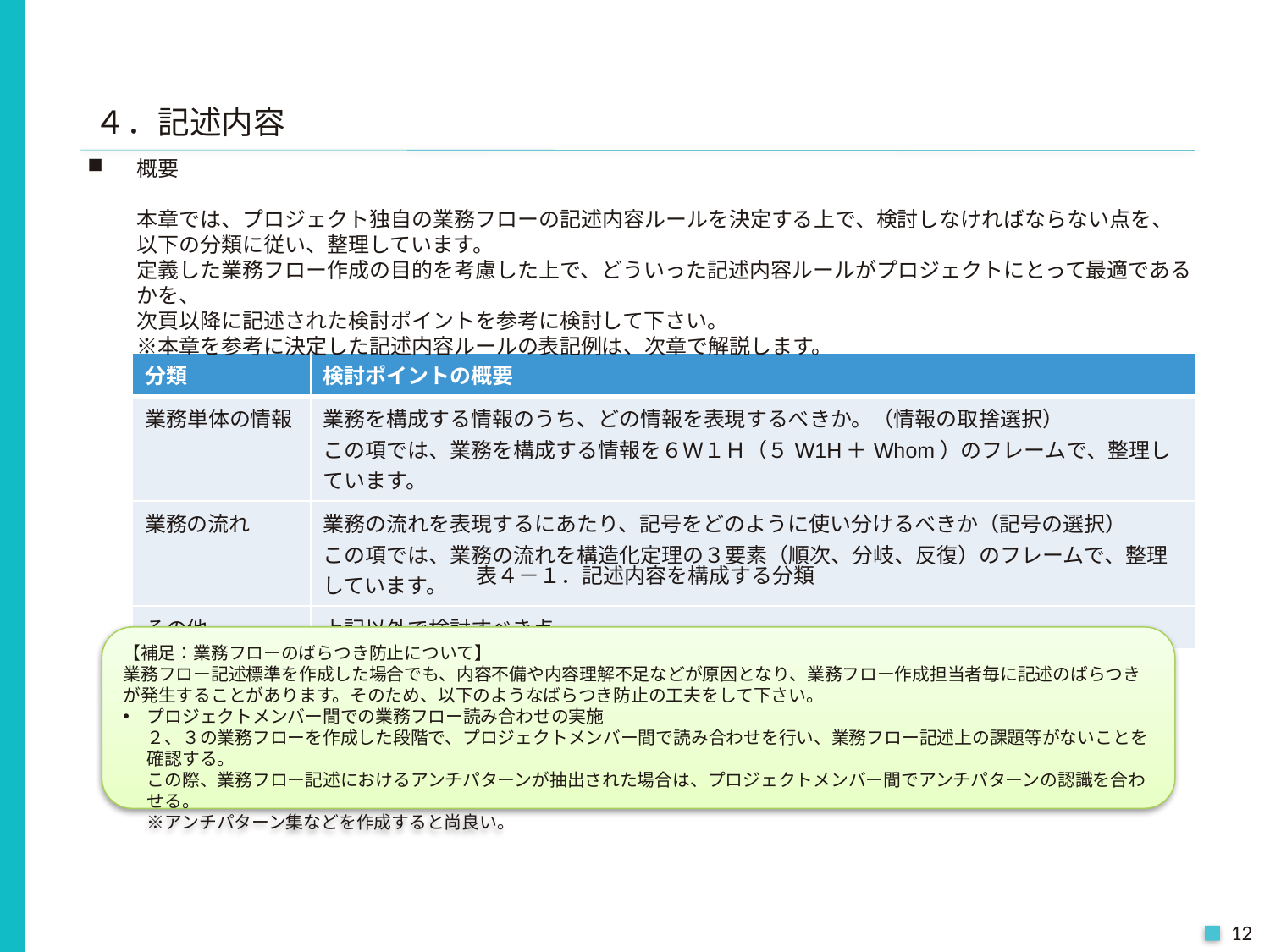

４．記述内容
概要
本章では、プロジェクト独自の業務フローの記述内容ルールを決定する上で、検討しなければならない点を、
以下の分類に従い、整理しています。
定義した業務フロー作成の目的を考慮した上で、どういった記述内容ルールがプロジェクトにとって最適であるかを、
次頁以降に記述された検討ポイントを参考に検討して下さい。
※本章を参考に決定した記述内容ルールの表記例は、次章で解説します。
| 分類 | 検討ポイントの概要 |
| --- | --- |
| 業務単体の情報 | 業務を構成する情報のうち、どの情報を表現するべきか。（情報の取捨選択） この項では、業務を構成する情報を６Ｗ１Ｈ（５W1H＋Whom）のフレームで、整理しています。 |
| 業務の流れ | 業務の流れを表現するにあたり、記号をどのように使い分けるべきか（記号の選択） この項では、業務の流れを構造化定理の３要素（順次、分岐、反復）のフレームで、整理しています。 |
| その他 | 上記以外で検討すべき点 |
表４－１．記述内容を構成する分類
【補足：業務フローのばらつき防止について】
業務フロー記述標準を作成した場合でも、内容不備や内容理解不足などが原因となり、業務フロー作成担当者毎に記述のばらつきが発生することがあります。そのため、以下のようなばらつき防止の工夫をして下さい。
プロジェクトメンバー間での業務フロー読み合わせの実施
２、３の業務フローを作成した段階で、プロジェクトメンバー間で読み合わせを行い、業務フロー記述上の課題等がないことを確認する。
この際、業務フロー記述におけるアンチパターンが抽出された場合は、プロジェクトメンバー間でアンチパターンの認識を合わせる。
※アンチパターン集などを作成すると尚良い。
12